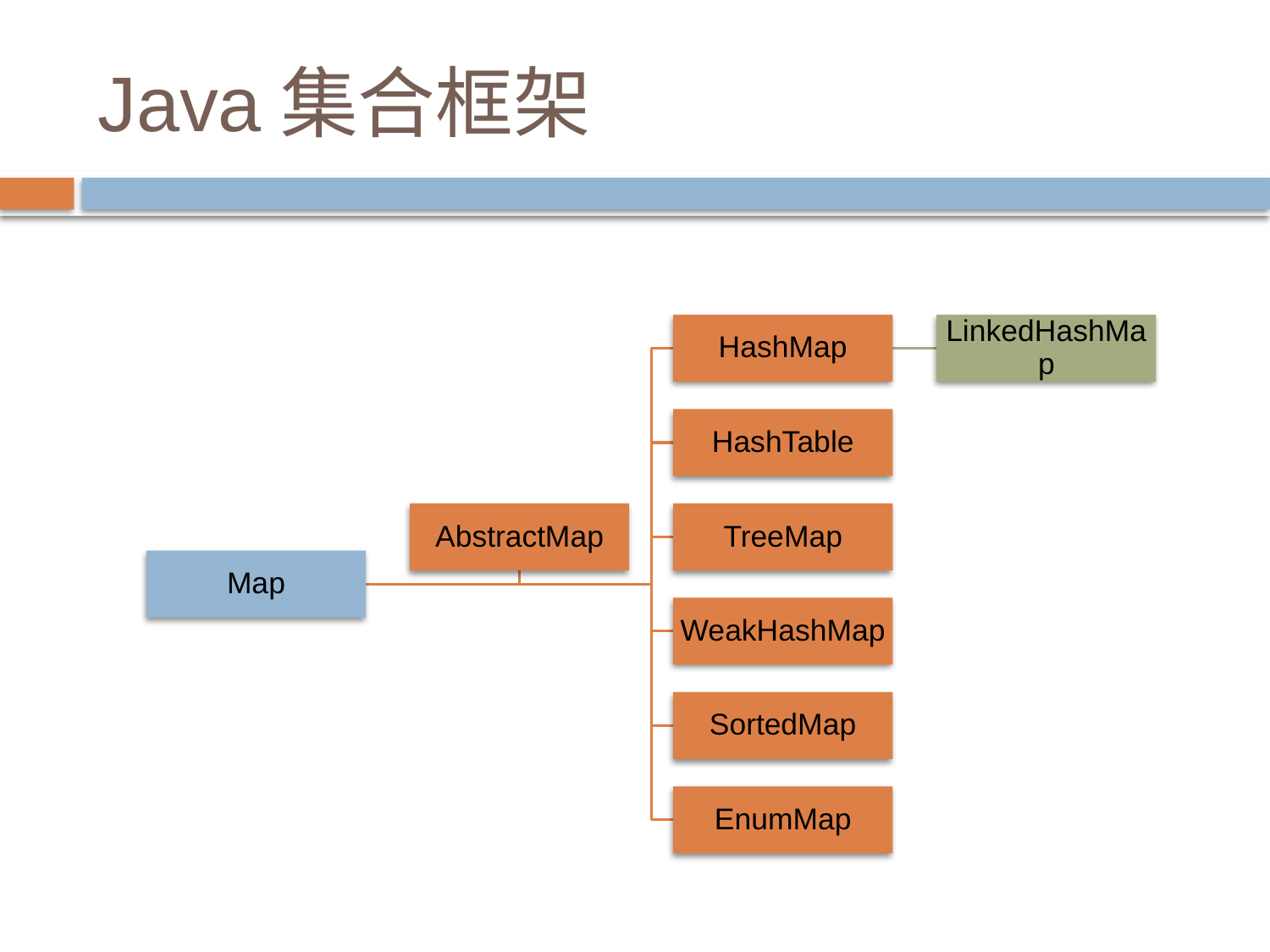

# Java集合框架
Map
HashMap
LinkedHashMap
HashTable
TreeMap
WeakHashMap
SortedMap
EnumMap
AbstractMap